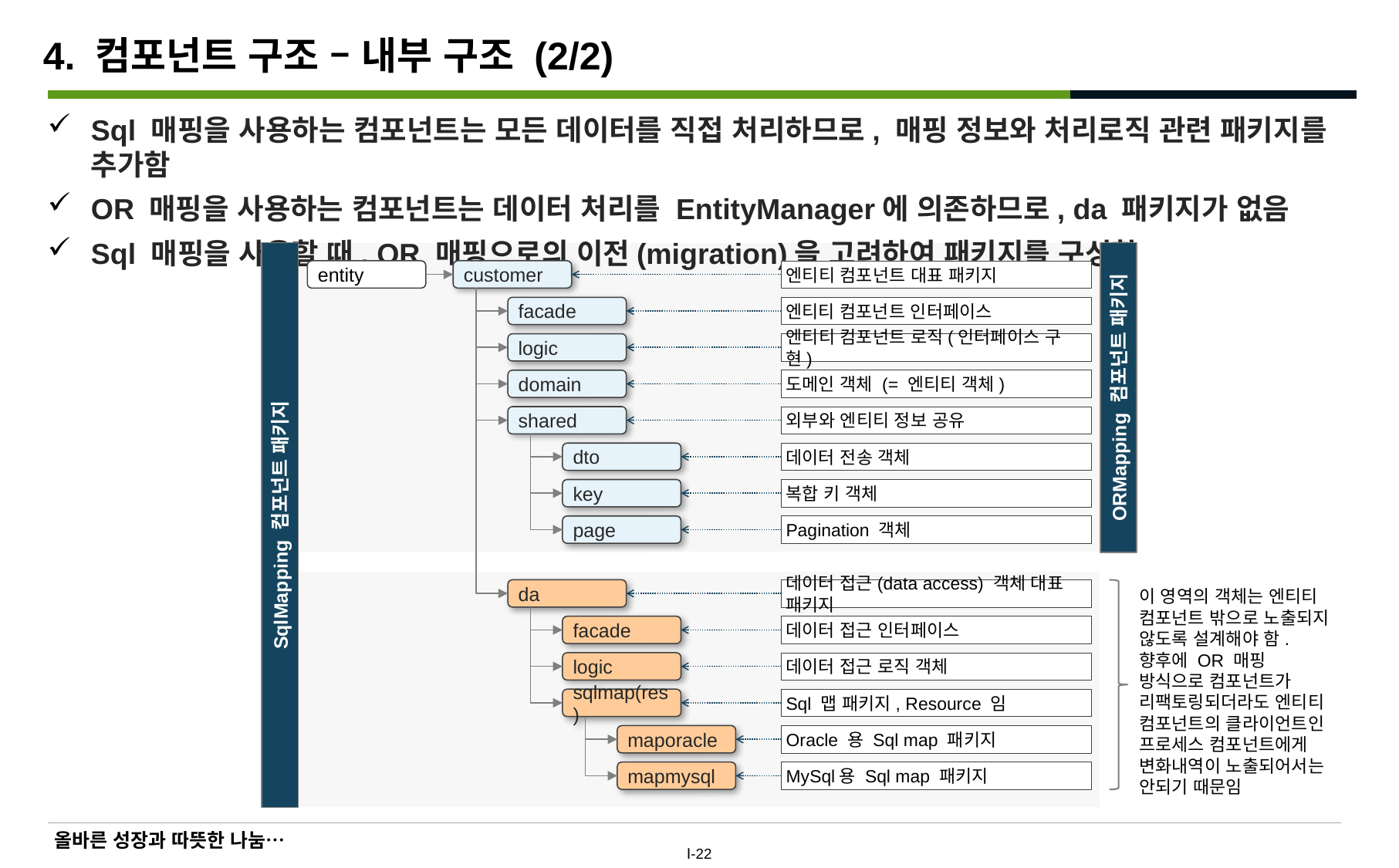

# 4. 컴포넌트 구조 – 내부 구조 (2/2)
Sql 매핑을 사용하는 컴포넌트는 모든 데이터를 직접 처리하므로, 매핑 정보와 처리로직 관련 패키지를 추가함
OR 매핑을 사용하는 컴포넌트는 데이터 처리를 EntityManager에 의존하므로, da 패키지가 없음
Sql 매핑을 사용할 때, OR 매핑으로의 이전(migration)을 고려하여 패키지를 구성함

entity
customer
엔티티 컴포넌트 대표 패키지

facade
엔티티 컴포넌트 인터페이스
logic
엔티티 컴포넌트 로직(인터페이스 구현)
domain
도메인 객체 (= 엔티티 객체)
ORMapping 컴포넌트 패키지
shared
외부와 엔티티 정보 공유

dto
데이터 전송 객체
key
복합 키 객체
SqlMapping 컴포넌트 패키지
page
Pagination 객체

이 영역의 객체는 엔티티 컴포넌트 밖으로 노출되지 않도록 설계해야 함. 향후에 OR 매핑 방식으로 컴포넌트가 리팩토링되더라도 엔티티 컴포넌트의 클라이언트인 프로세스 컴포넌트에게 변화내역이 노출되어서는 안되기 때문임
da
데이터 접근(data access) 객체 대표 패키지

facade
데이터 접근 인터페이스
logic
데이터 접근 로직 객체
sqlmap(res)
Sql 맵 패키지, Resource 임

maporacle
Oracle 용 Sql map 패키지
mapmysql
MySql용 Sql map 패키지